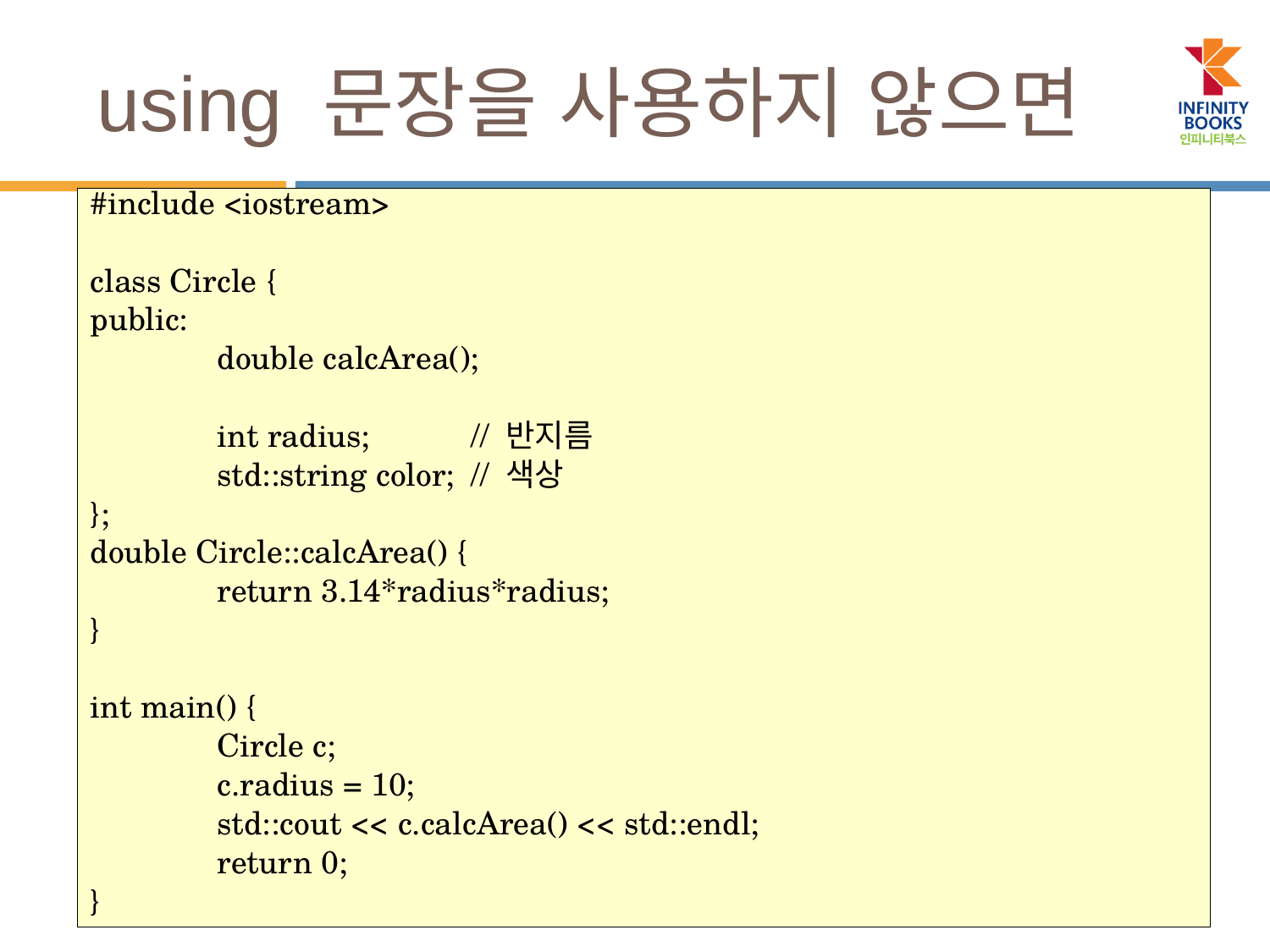

# using 문장을 사용하지 않으면
#include <iostream>

class Circle {
public:
	double calcArea();

	int radius; 	// 반지름
	std::string color;	// 색상
};
double Circle::calcArea() {
	return 3.14*radius*radius;
}

int main() {
	Circle c;
	c.radius = 10;
	std::cout << c.calcArea() << std::endl;
	return 0;
}